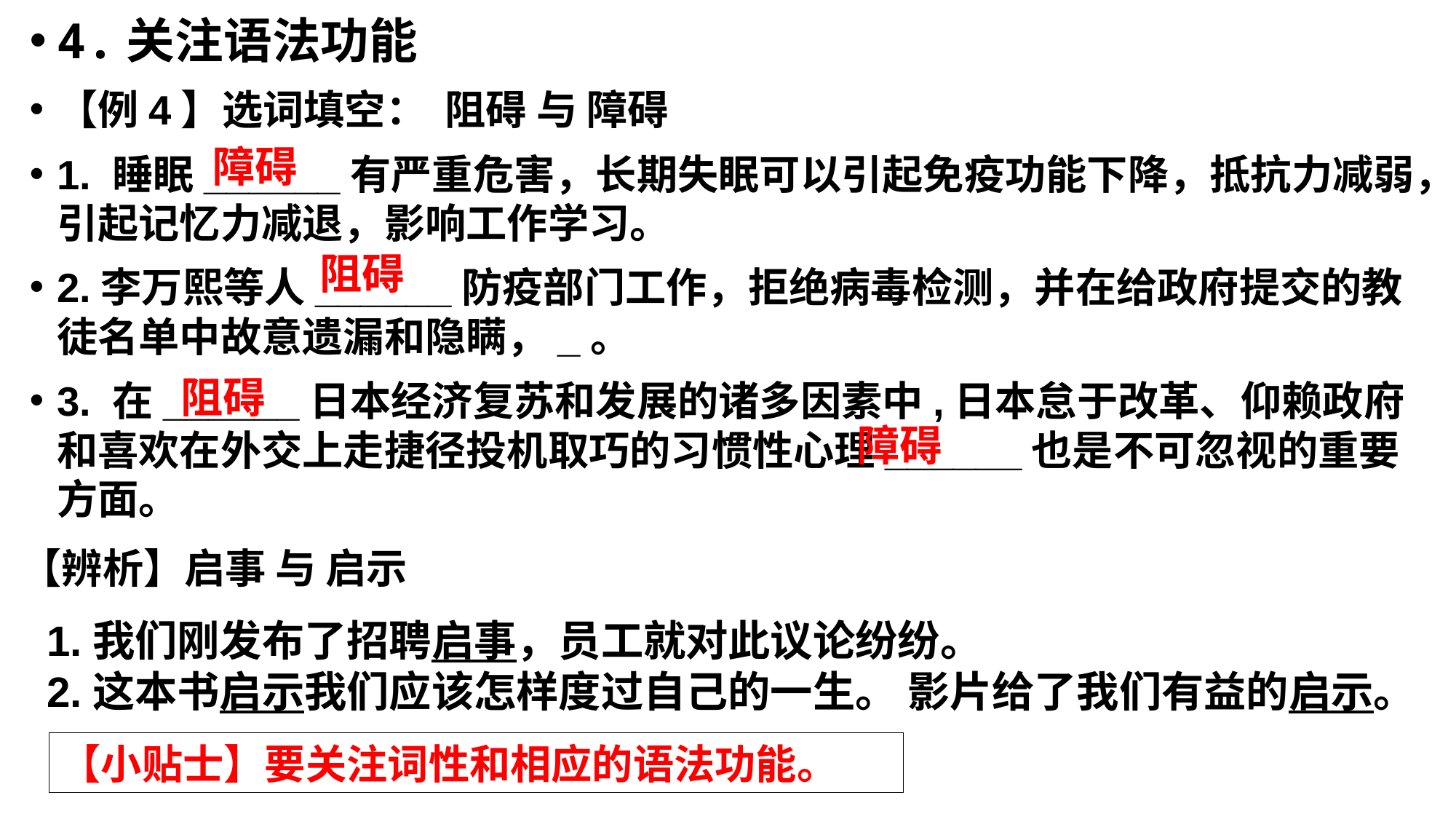

4.关注语法功能
【例4】选词填空：  阻碍 与 障碍
1. 睡眠______有严重危害，长期失眠可以引起免疫功能下降，抵抗力减弱，引起记忆力减退，影响工作学习。
2.李万熙等人______防疫部门工作，拒绝病毒检测，并在给政府提交的教徒名单中故意遗漏和隐瞒，_。
3. 在______日本经济复苏和发展的诸多因素中,日本怠于改革、仰赖政府和喜欢在外交上走捷径投机取巧的习惯性心理______也是不可忽视的重要方面。

#
障碍
阻碍
阻碍
障碍
【辨析】启事 与 启示
1.我们刚发布了招聘启事，员工就对此议论纷纷。
2.这本书启示我们应该怎样度过自己的一生。 影片给了我们有益的启示。
【小贴士】要关注词性和相应的语法功能。